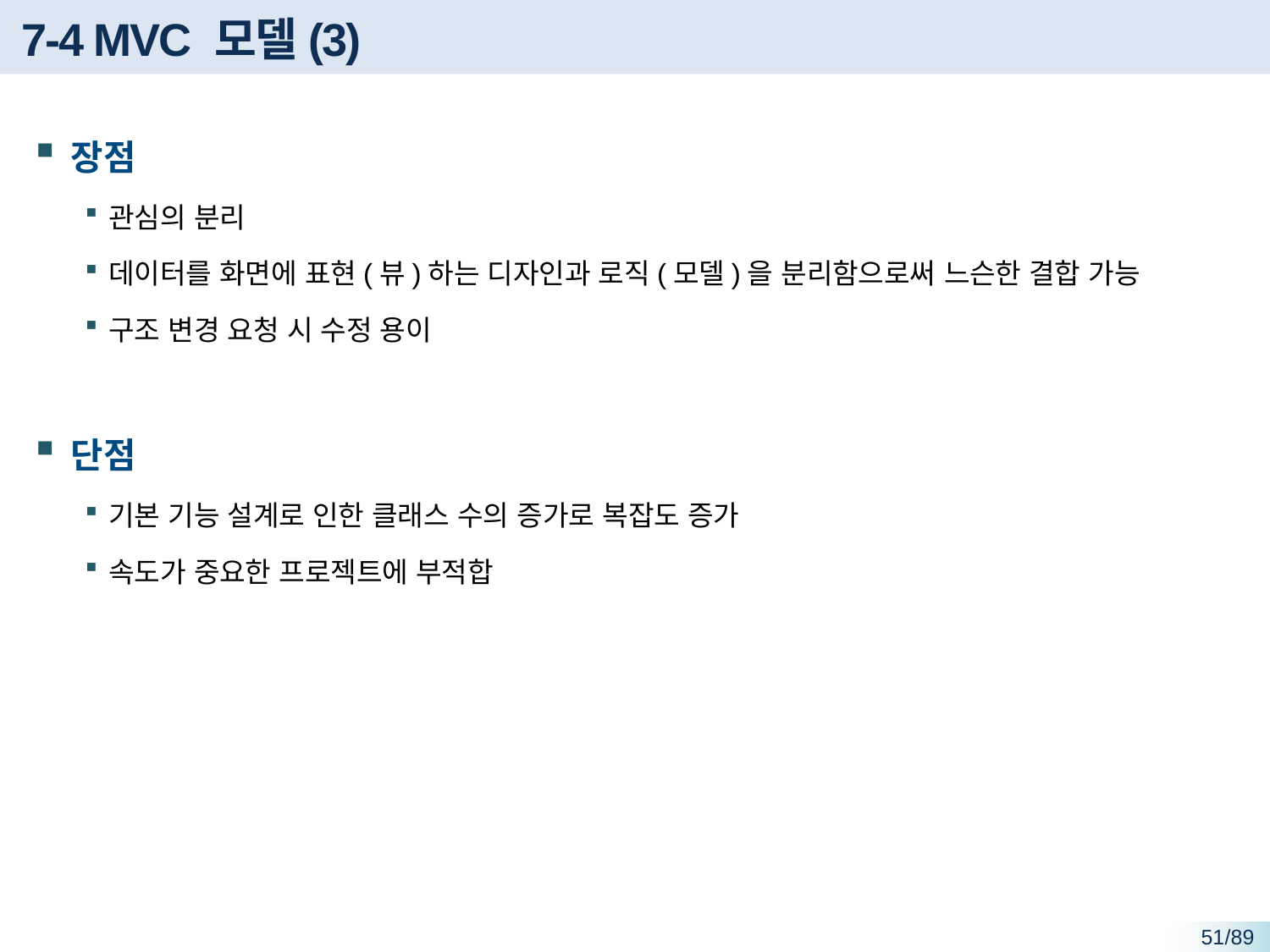

# 7-4 MVC 모델(3)
장점
관심의 분리
데이터를 화면에 표현(뷰)하는 디자인과 로직(모델)을 분리함으로써 느슨한 결합 가능
구조 변경 요청 시 수정 용이

단점
기본 기능 설계로 인한 클래스 수의 증가로 복잡도 증가
속도가 중요한 프로젝트에 부적합